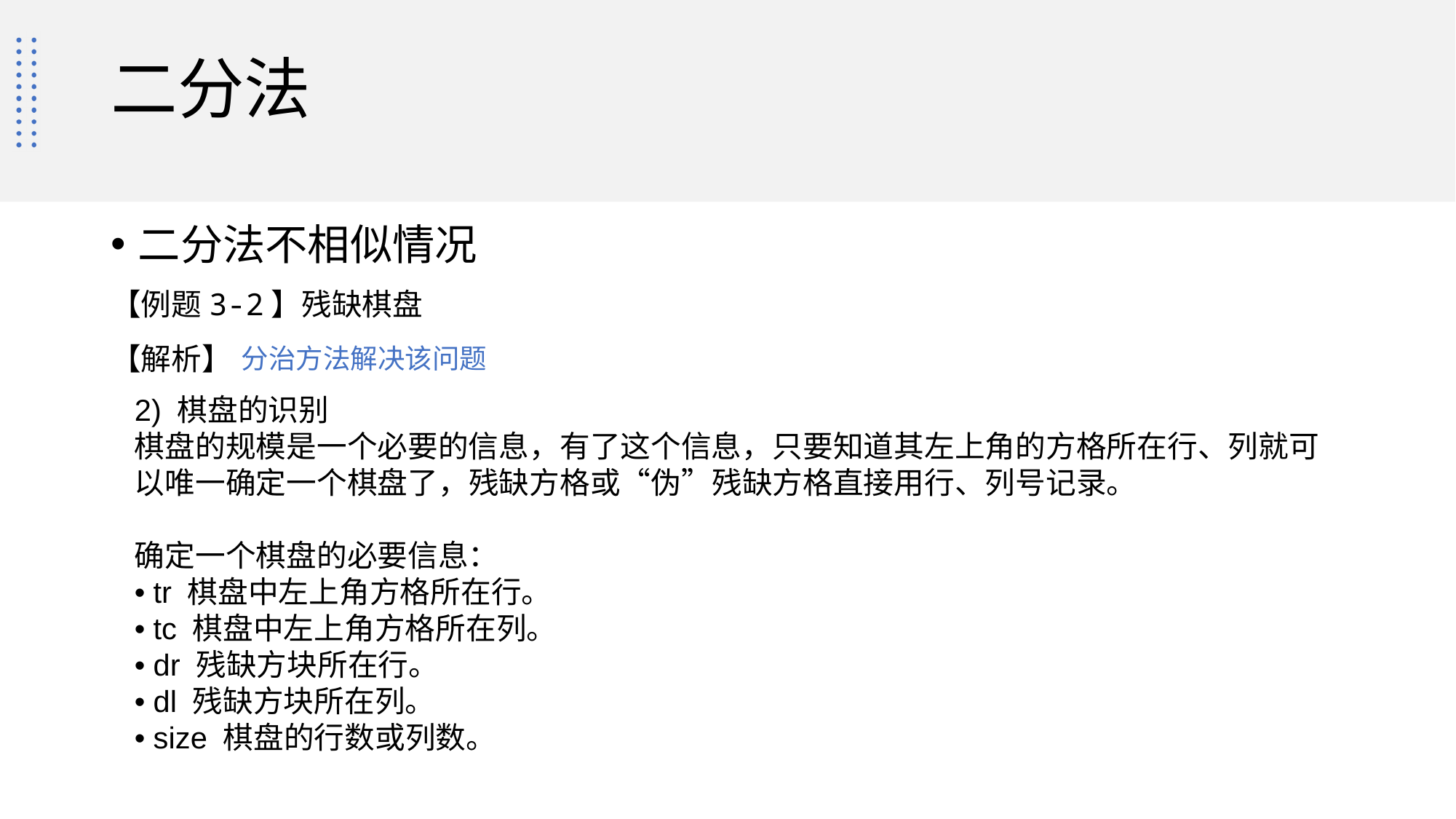

# 二分法
二分法不相似情况
【例题3-2】残缺棋盘
【解析】
分治方法解决该问题
2) 棋盘的识别
棋盘的规模是一个必要的信息，有了这个信息，只要知道其左上角的方格所在行、列就可以唯一确定一个棋盘了，残缺方格或“伪”残缺方格直接用行、列号记录。

确定一个棋盘的必要信息：
• tr 棋盘中左上角方格所在行。
• tc 棋盘中左上角方格所在列。
• dr 残缺方块所在行。
• dl 残缺方块所在列。
• size 棋盘的行数或列数。